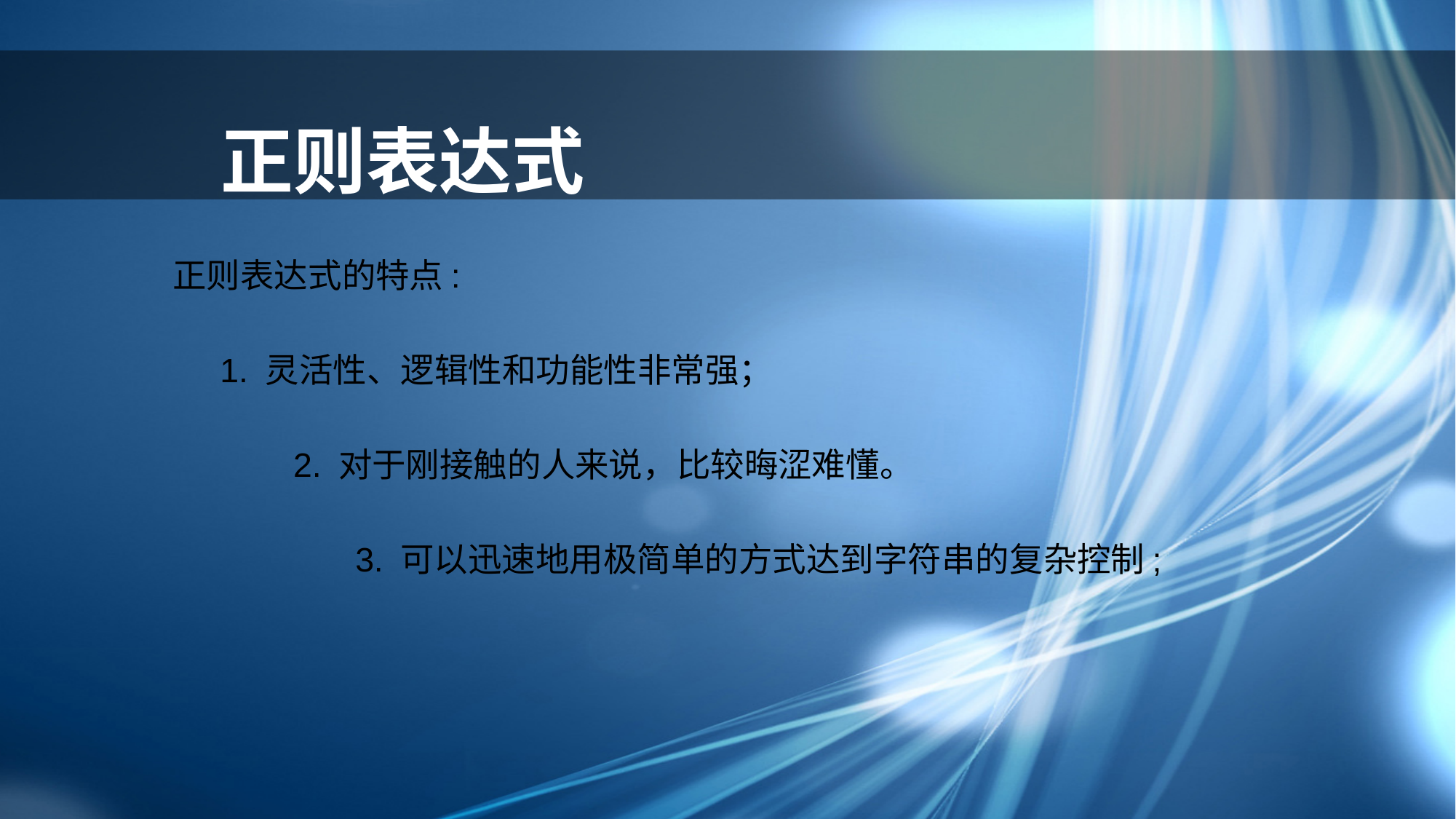

# 正则表达式
正则表达式的特点:

     1. 灵活性、逻辑性和功能性非常强；

	  2. 对于刚接触的人来说，比较晦涩难懂。

		3. 可以迅速地用极简单的方式达到字符串的复杂控制;